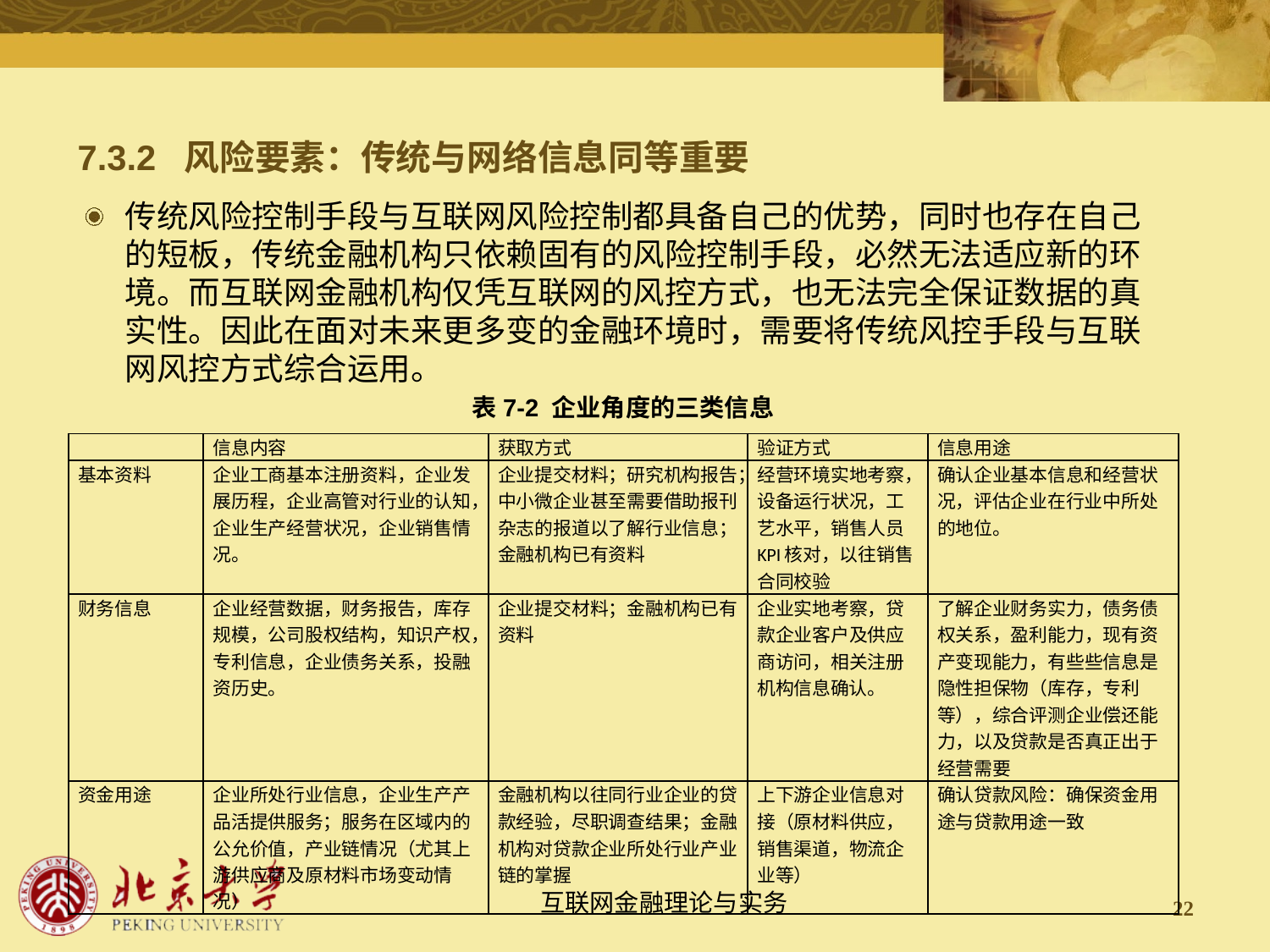

# 7.3.2  风险要素：传统与网络信息同等重要
传统风险控制手段与互联网风险控制都具备自己的优势，同时也存在自己的短板，传统金融机构只依赖固有的风险控制手段，必然无法适应新的环境。而互联网金融机构仅凭互联网的风控方式，也无法完全保证数据的真实性。因此在面对未来更多变的金融环境时，需要将传统风控手段与互联网风控方式综合运用。
表7-2 企业角度的三类信息
|  | 信息内容 | 获取方式 | 验证方式 | 信息用途 |
| --- | --- | --- | --- | --- |
| 基本资料 | 企业工商基本注册资料，企业发展历程，企业高管对行业的认知，企业生产经营状况，企业销售情况。 | 企业提交材料；研究机构报告；中小微企业甚至需要借助报刊杂志的报道以了解行业信息；金融机构已有资料 | 经营环境实地考察，设备运行状况，工艺水平，销售人员KPI核对，以往销售合同校验 | 确认企业基本信息和经营状况，评估企业在行业中所处的地位。 |
| 财务信息 | 企业经营数据，财务报告，库存规模，公司股权结构，知识产权，专利信息，企业债务关系，投融资历史。 | 企业提交材料；金融机构已有资料 | 企业实地考察，贷款企业客户及供应商访问，相关注册机构信息确认。 | 了解企业财务实力，债务债权关系，盈利能力，现有资产变现能力，有些些信息是隐性担保物（库存，专利等），综合评测企业偿还能力，以及贷款是否真正出于经营需要 |
| 资金用途 | 企业所处行业信息，企业生产产品活提供服务；服务在区域内的公允价值，产业链情况（尤其上游供应商及原材料市场变动情况） | 金融机构以往同行业企业的贷款经验，尽职调查结果；金融机构对贷款企业所处行业产业链的掌握 | 上下游企业信息对接（原材料供应，销售渠道，物流企业等） | 确认贷款风险：确保资金用途与贷款用途一致 |
22